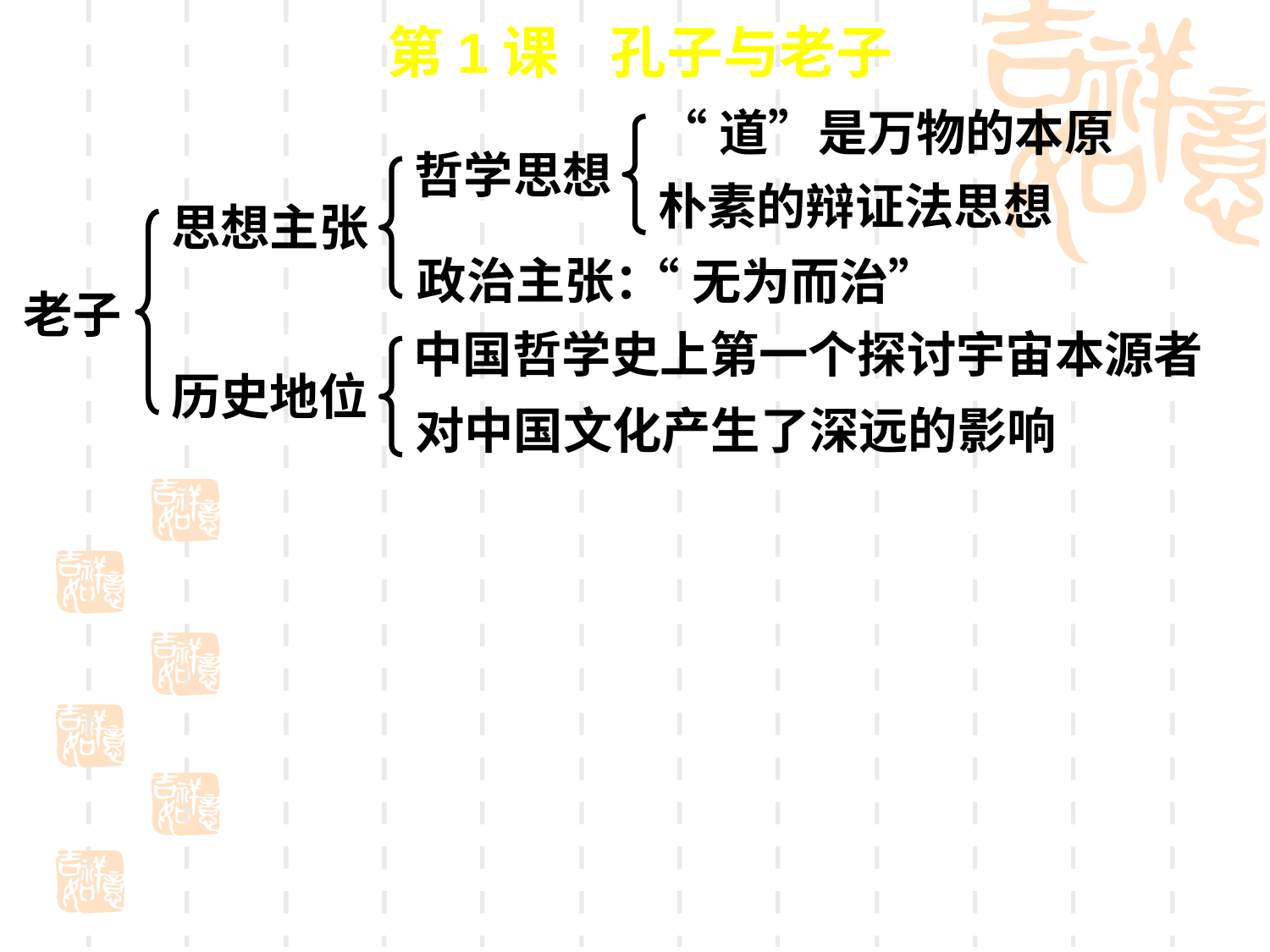

第1课    孔子与老子
“道”是万物的本原

哲学思想

朴素的辩证法思想
思想主张

政治主张：
“无为而治”
老子
中国哲学史上第一个探讨宇宙本源者

历史地位
对中国文化产生了深远的影响